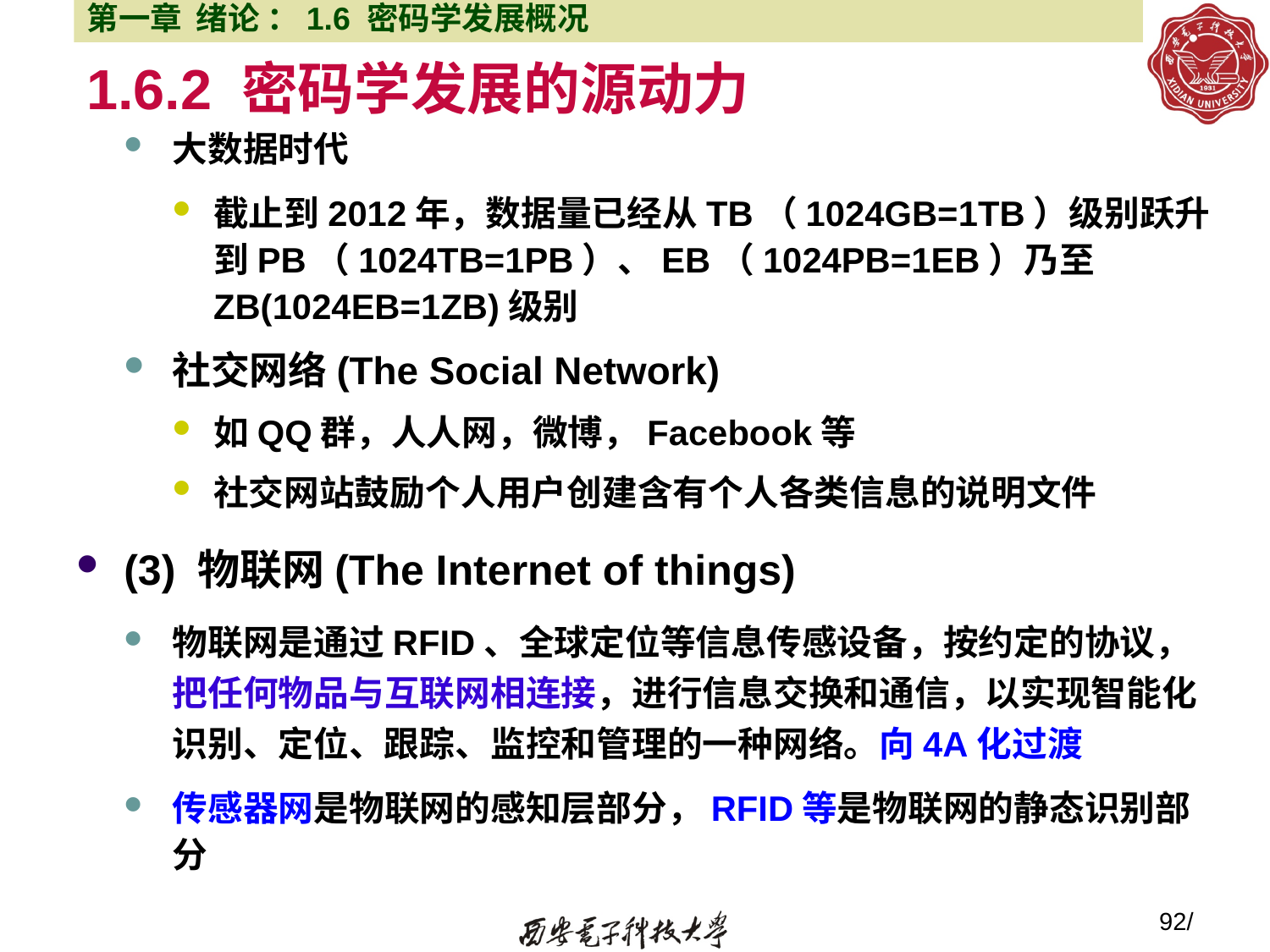

第一章  绪论 ：1.6 密码学发展概况
# 1.6.2 密码学发展的源动力
大数据时代
截止到2012年，数据量已经从TB（1024GB=1TB）级别跃升到PB（1024TB=1PB）、EB（1024PB=1EB）乃至ZB(1024EB=1ZB)级别
社交网络(The Social Network)
如QQ群，人人网，微博，Facebook等
社交网站鼓励个人用户创建含有个人各类信息的说明文件
(3) 物联网(The Internet of things)
物联网是通过RFID、全球定位等信息传感设备，按约定的协议，把任何物品与互联网相连接，进行信息交换和通信，以实现智能化识别、定位、跟踪、监控和管理的一种网络。向4A化过渡
传感器网是物联网的感知层部分，RFID等是物联网的静态识别部分
92/